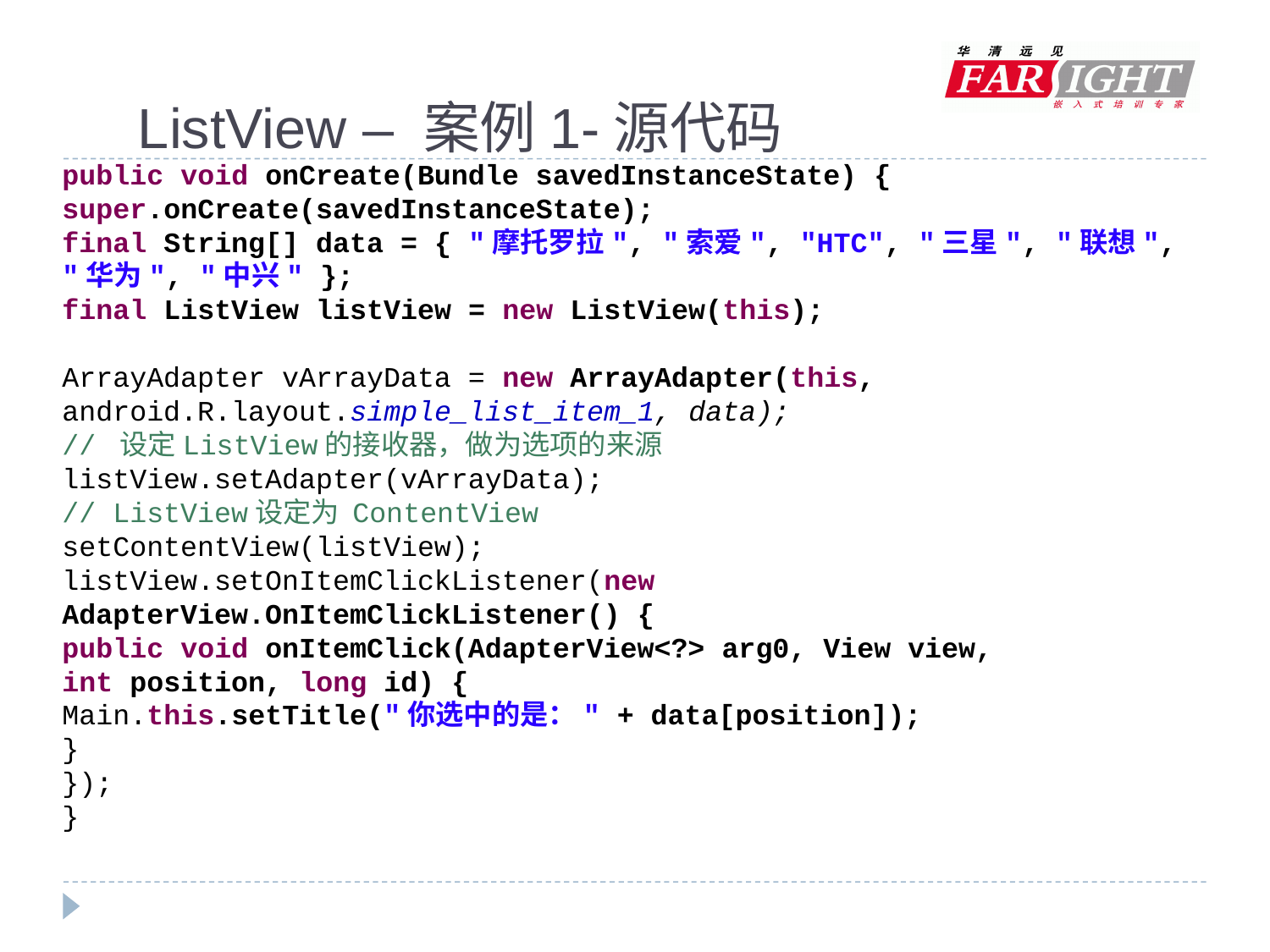

# ListView – 案例1-源代码
public void onCreate(Bundle savedInstanceState) {
super.onCreate(savedInstanceState);
final String[] data = { "摩托罗拉", "索爱", "HTC", "三星", "联想", "华为", "中兴" };
final ListView listView = new ListView(this);

ArrayAdapter vArrayData = new ArrayAdapter(this,
android.R.layout.simple_list_item_1, data);
// 设定ListView的接收器，做为选项的来源
listView.setAdapter(vArrayData);
// ListView设定为 ContentView
setContentView(listView);
listView.setOnItemClickListener(new AdapterView.OnItemClickListener() {
public void onItemClick(AdapterView<?> arg0, View view,
int position, long id) {
Main.this.setTitle("你选中的是：" + data[position]);
}
});
}